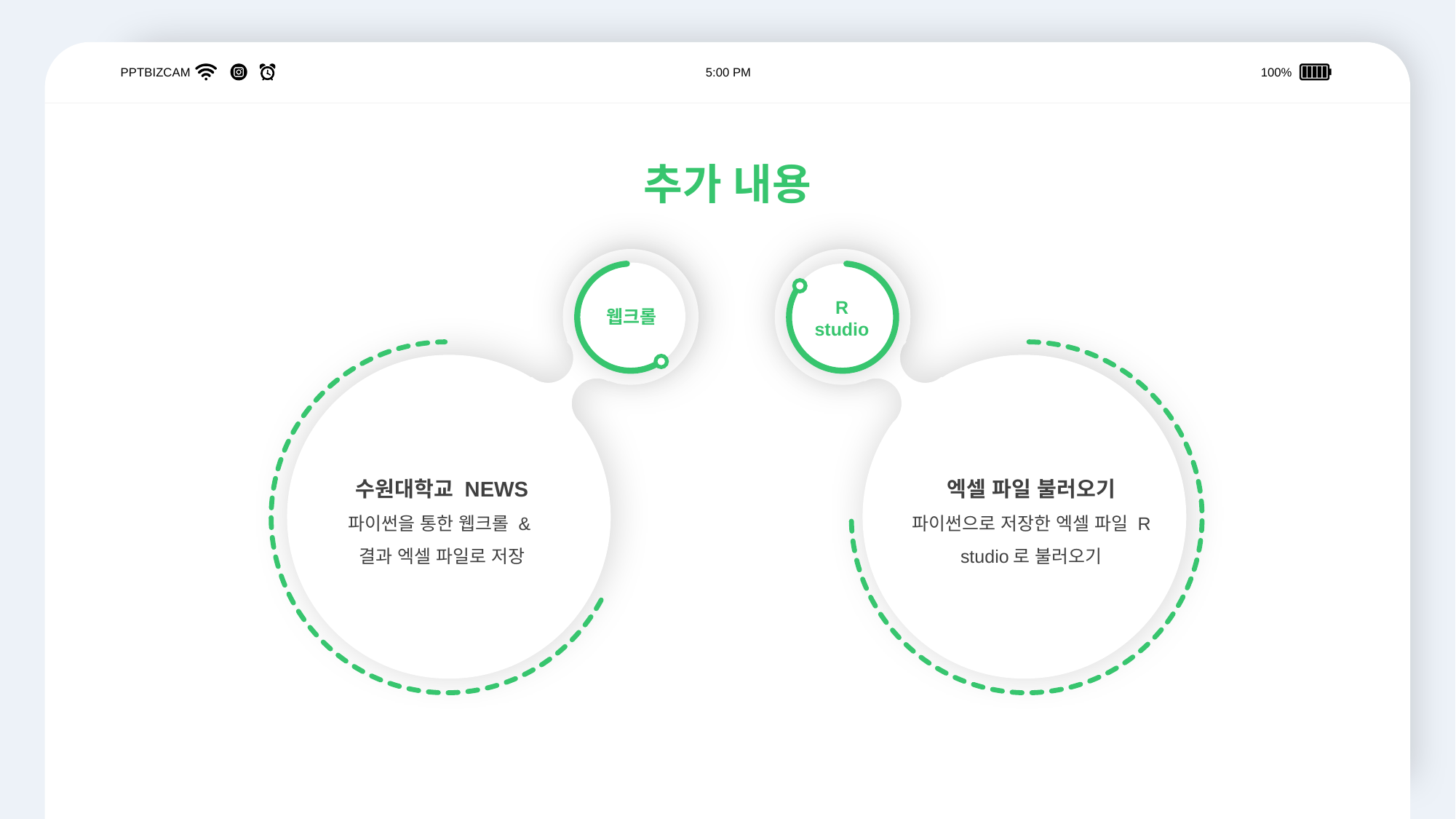

PPTBIZCAM
5:00 PM
100%

추가 내용

웹크롤

R studio

수원대학교 NEWS
파이썬을 통한 웹크롤 &
결과 엑셀 파일로 저장
엑셀 파일 불러오기
파이썬으로 저장한 엑셀 파일 R studio로 불러오기